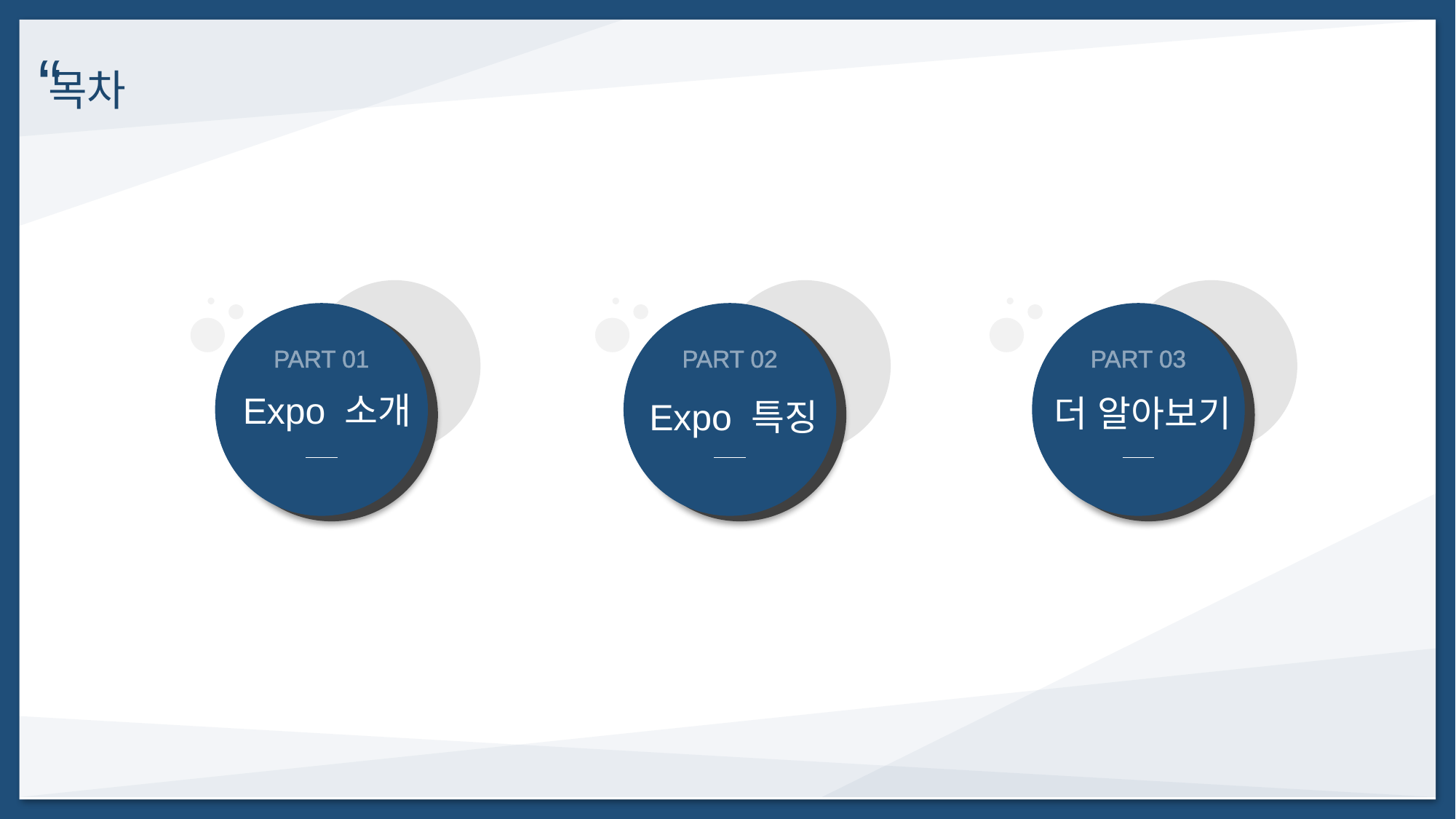

“
목차

PART 01
PART 02
PART 03
Expo 소개
더 알아보기
Expo 특징